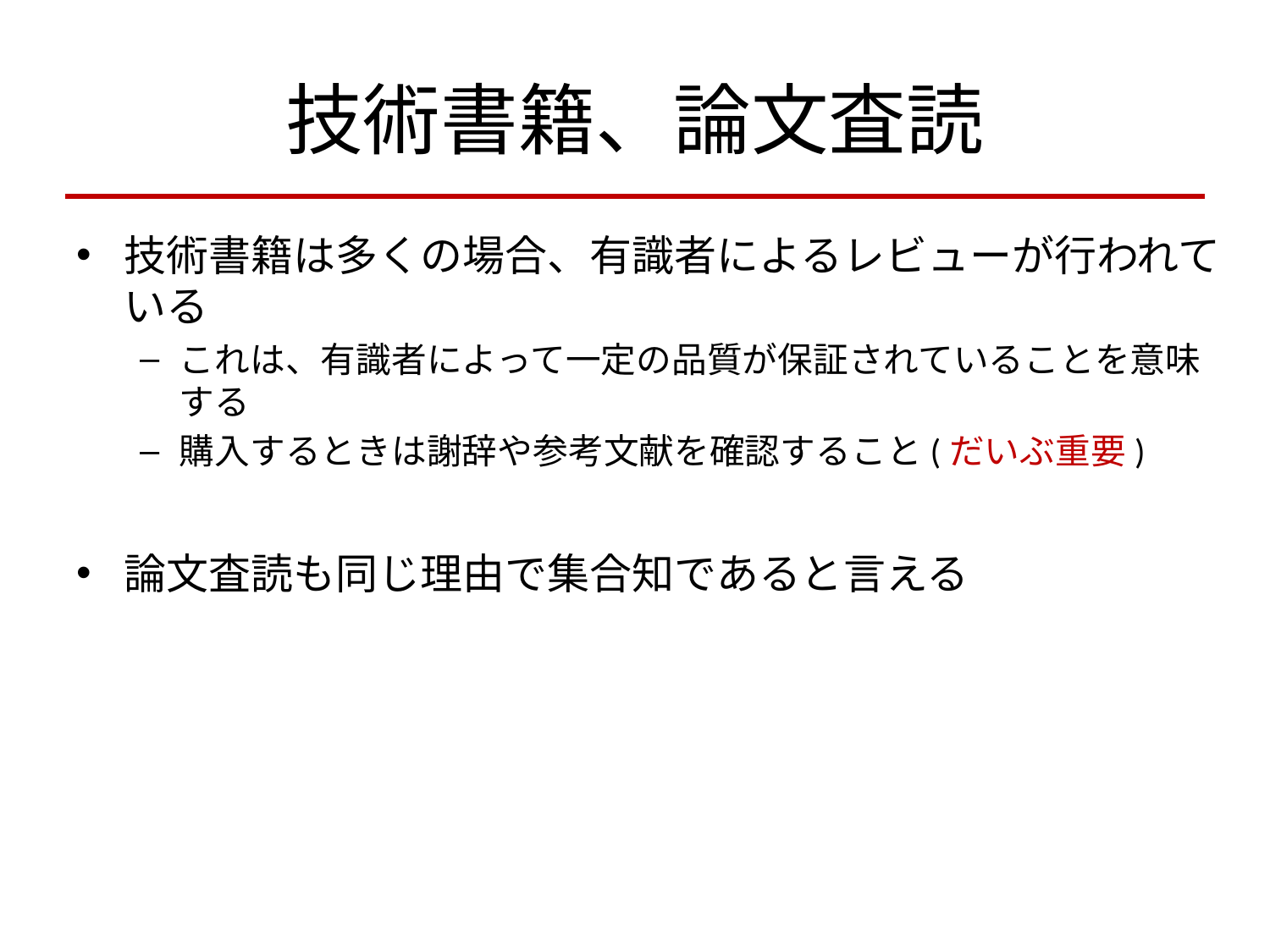

# 技術書籍、論文査読
技術書籍は多くの場合、有識者によるレビューが行われている
これは、有識者によって一定の品質が保証されていることを意味する
購入するときは謝辞や参考文献を確認すること(だいぶ重要)

論文査読も同じ理由で集合知であると言える